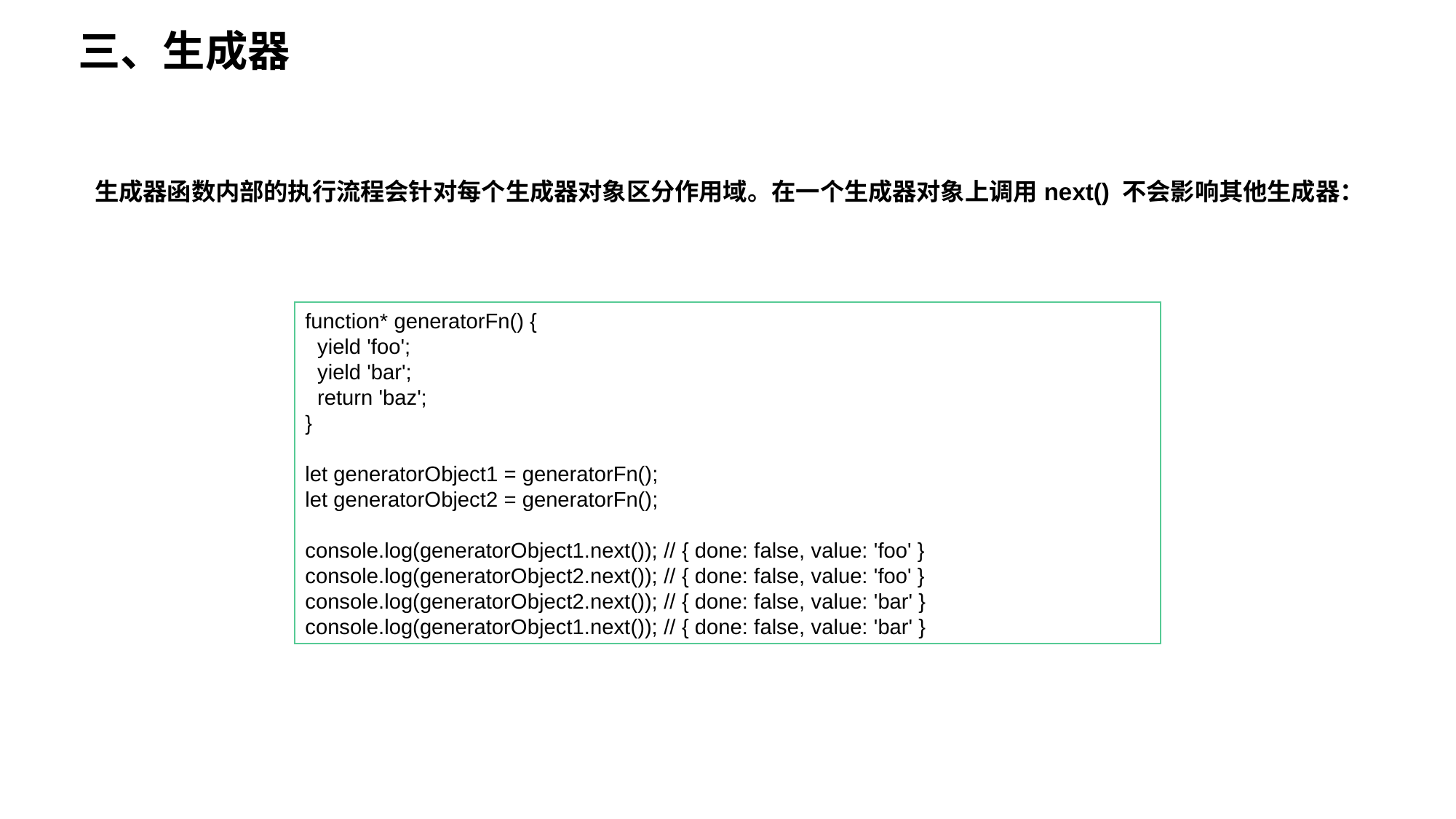

三、生成器
生成器函数内部的执行流程会针对每个生成器对象区分作用域。在一个生成器对象上调用next() 不会影响其他生成器：
function* generatorFn() {
  yield 'foo';
  yield 'bar';
  return 'baz';
}

let generatorObject1 = generatorFn();
let generatorObject2 = generatorFn();

console.log(generatorObject1.next()); // { done: false, value: 'foo' }
console.log(generatorObject2.next()); // { done: false, value: 'foo' }
console.log(generatorObject2.next()); // { done: false, value: 'bar' }
console.log(generatorObject1.next()); // { done: false, value: 'bar' }